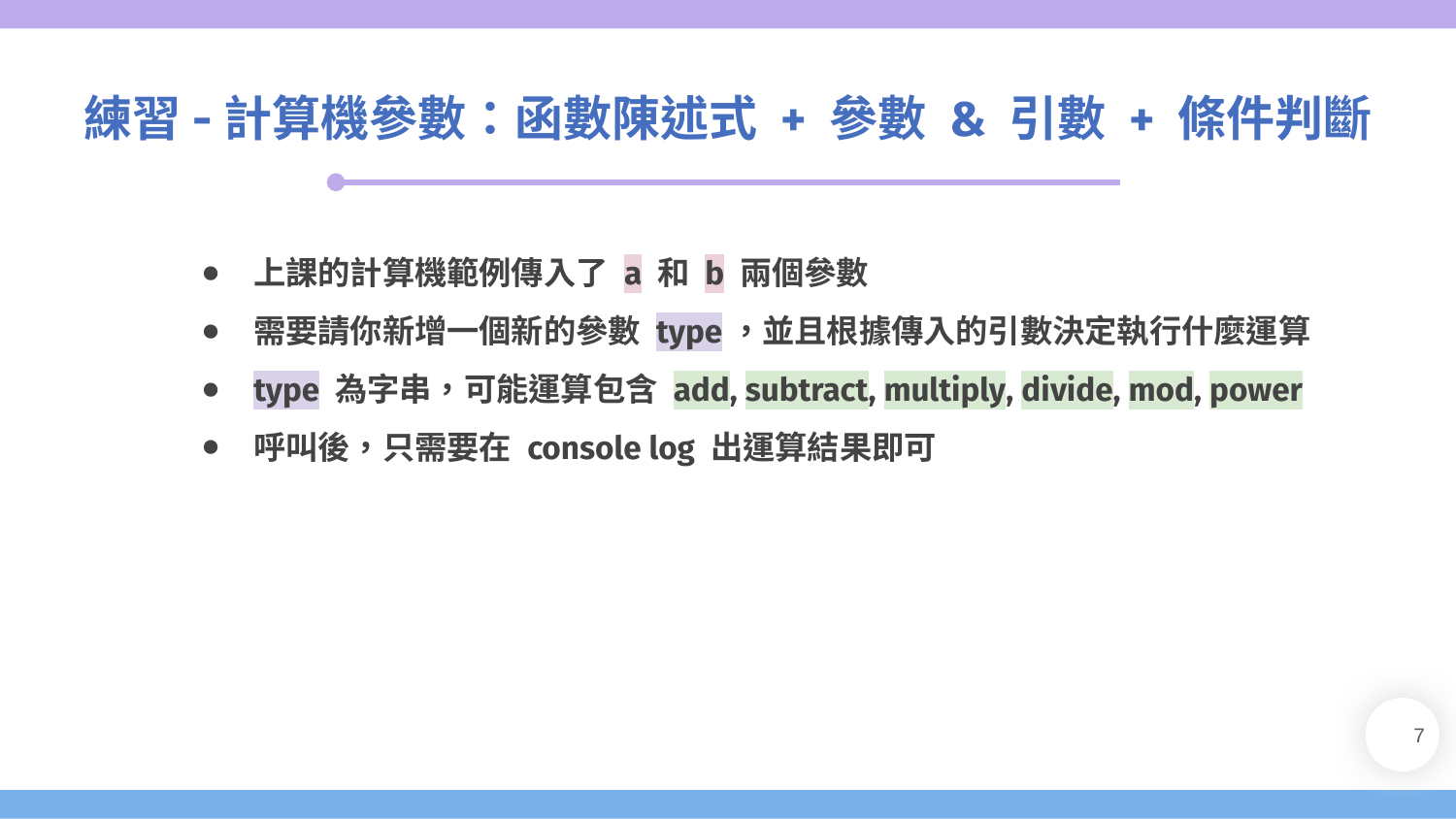

練習-計算機參數：函數陳述式 + 參數 & 引數 + 條件判斷
上課的計算機範例傳入了 a 和 b 兩個參數
需要請你新增一個新的參數 type，並且根據傳入的引數決定執行什麼運算
type 為字串，可能運算包含 add, subtract, multiply, divide, mod, power
呼叫後，只需要在 console log 出運算結果即可

7